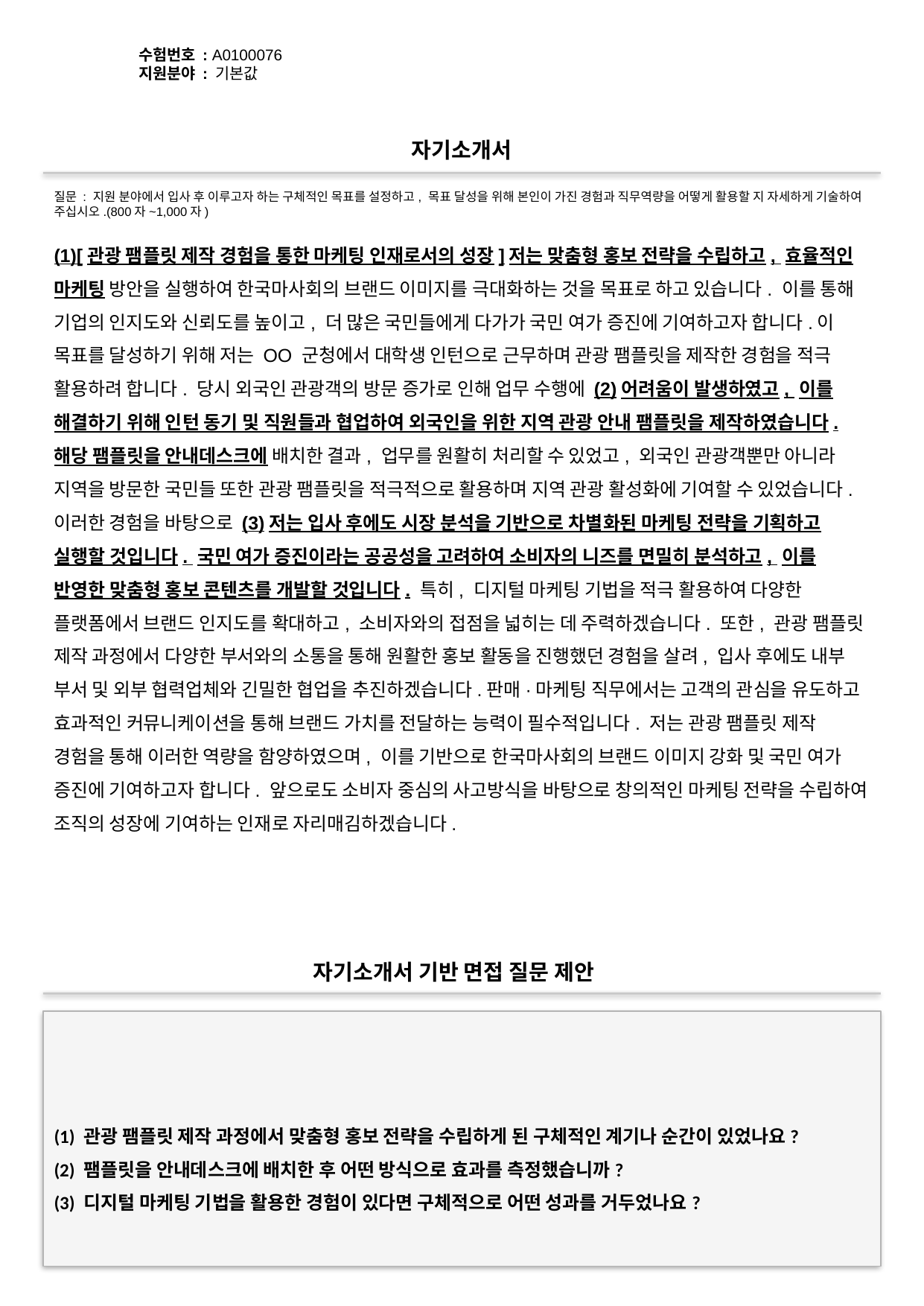

수험번호 : A0100076
지원분야 : 기본값
#

자기소개서

질문 : 지원 분야에서 입사 후 이루고자 하는 구체적인 목표를 설정하고, 목표 달성을 위해 본인이 가진 경험과 직무역량을 어떻게 활용할 지 자세하게 기술하여 주십시오.(800자~1,000자)

(1)[관광 팸플릿 제작 경험을 통한 마케팅 인재로서의 성장]저는 맞춤형 홍보 전략을 수립하고, 효율적인 마케팅 방안을 실행하여 한국마사회의 브랜드 이미지를 극대화하는 것을 목표로 하고 있습니다. 이를 통해 기업의 인지도와 신뢰도를 높이고, 더 많은 국민들에게 다가가 국민 여가 증진에 기여하고자 합니다.이 목표를 달성하기 위해 저는 OO 군청에서 대학생 인턴으로 근무하며 관광 팸플릿을 제작한 경험을 적극 활용하려 합니다. 당시 외국인 관광객의 방문 증가로 인해 업무 수행에 (2)어려움이 발생하였고, 이를 해결하기 위해 인턴 동기 및 직원들과 협업하여 외국인을 위한 지역 관광 안내 팸플릿을 제작하였습니다. 해당 팸플릿을 안내데스크에 배치한 결과, 업무를 원활히 처리할 수 있었고, 외국인 관광객뿐만 아니라 지역을 방문한 국민들 또한 관광 팸플릿을 적극적으로 활용하며 지역 관광 활성화에 기여할 수 있었습니다.이러한 경험을 바탕으로 (3)저는 입사 후에도 시장 분석을 기반으로 차별화된 마케팅 전략을 기획하고 실행할 것입니다. 국민 여가 증진이라는 공공성을 고려하여 소비자의 니즈를 면밀히 분석하고, 이를 반영한 맞춤형 홍보 콘텐츠를 개발할 것입니다. 특히, 디지털 마케팅 기법을 적극 활용하여 다양한 플랫폼에서 브랜드 인지도를 확대하고, 소비자와의 접점을 넓히는 데 주력하겠습니다. 또한, 관광 팸플릿 제작 과정에서 다양한 부서와의 소통을 통해 원활한 홍보 활동을 진행했던 경험을 살려, 입사 후에도 내부 부서 및 외부 협력업체와 긴밀한 협업을 추진하겠습니다.판매·마케팅 직무에서는 고객의 관심을 유도하고 효과적인 커뮤니케이션을 통해 브랜드 가치를 전달하는 능력이 필수적입니다. 저는 관광 팸플릿 제작 경험을 통해 이러한 역량을 함양하였으며, 이를 기반으로 한국마사회의 브랜드 이미지 강화 및 국민 여가 증진에 기여하고자 합니다. 앞으로도 소비자 중심의 사고방식을 바탕으로 창의적인 마케팅 전략을 수립하여 조직의 성장에 기여하는 인재로 자리매김하겠습니다.

자기소개서 기반 면접 질문 제안

(1) 관광 팸플릿 제작 과정에서 맞춤형 홍보 전략을 수립하게 된 구체적인 계기나 순간이 있었나요?
(2) 팸플릿을 안내데스크에 배치한 후 어떤 방식으로 효과를 측정했습니까?
(3) 디지털 마케팅 기법을 활용한 경험이 있다면 구체적으로 어떤 성과를 거두었나요?